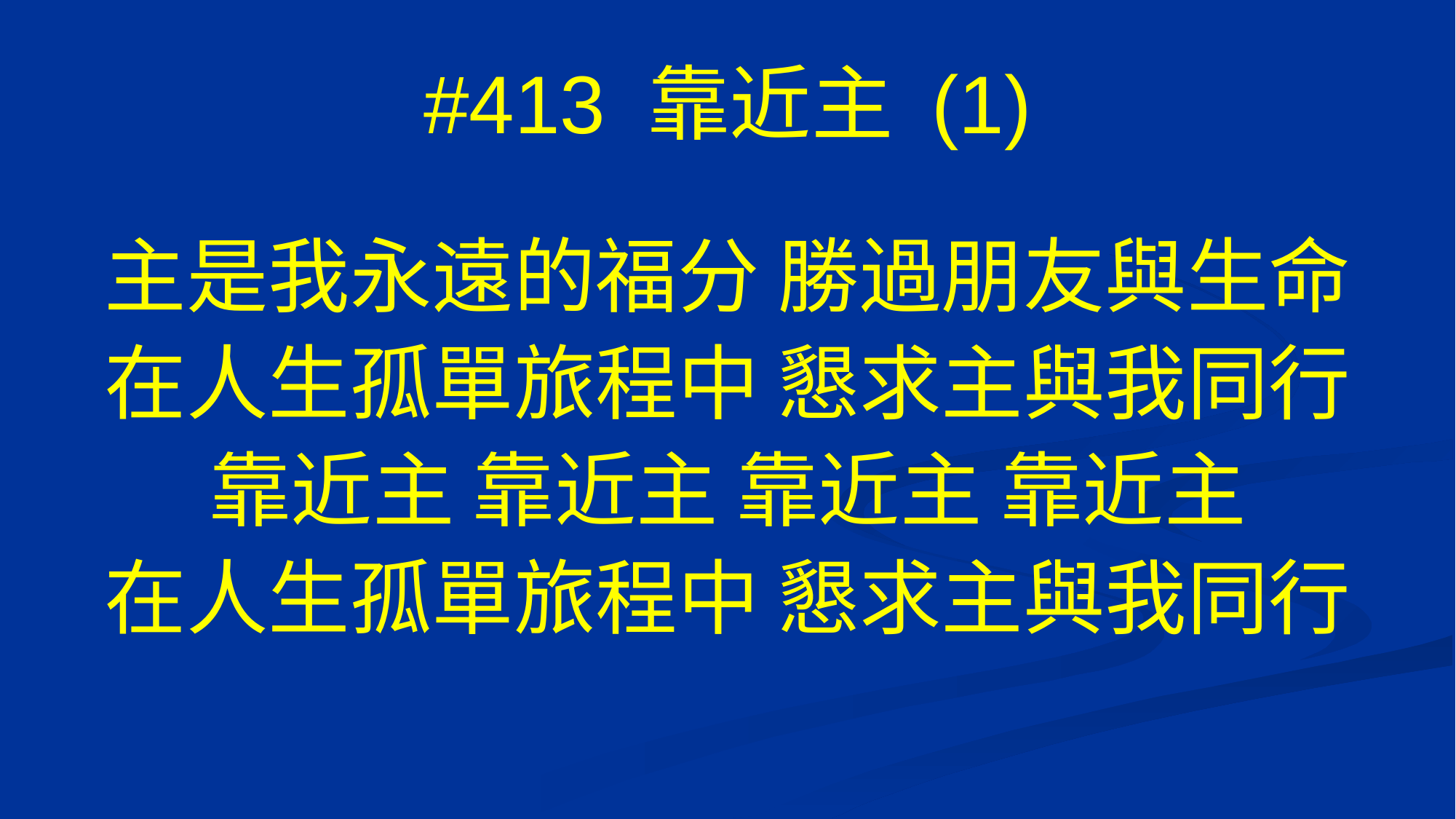

# #413 靠近主 (1)
主是我永遠的福分 勝過朋友與生命
在人生孤單旅程中 懇求主與我同行
靠近主 靠近主 靠近主 靠近主
在人生孤單旅程中 懇求主與我同行